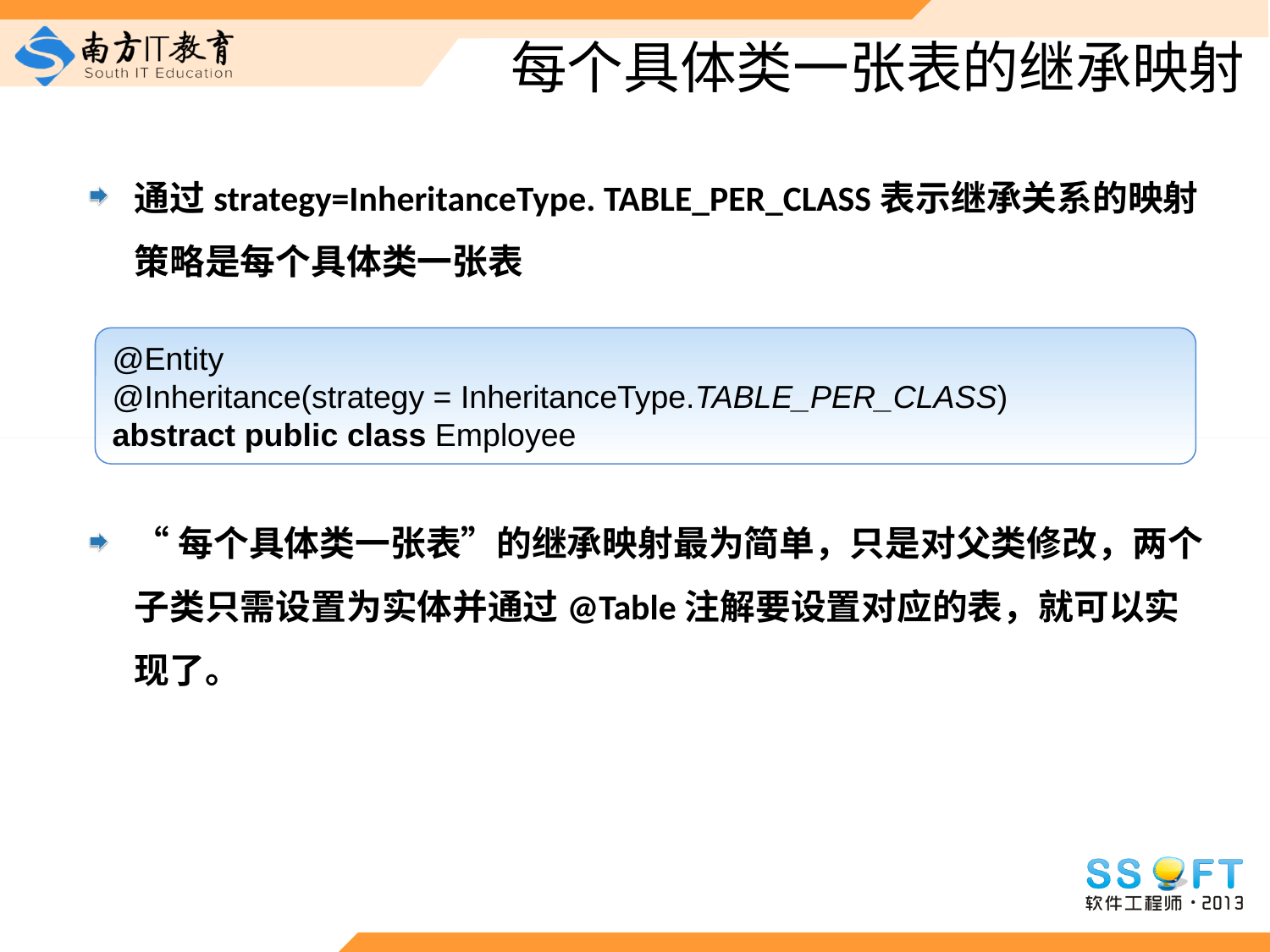

# 每个具体类一张表的继承映射
通过strategy=InheritanceType. TABLE_PER_CLASS表示继承关系的映射策略是每个具体类一张表

“每个具体类一张表”的继承映射最为简单，只是对父类修改，两个子类只需设置为实体并通过@Table注解要设置对应的表，就可以实现了。

@Entity
@Inheritance(strategy = InheritanceType.TABLE_PER_CLASS)
abstract public class Employee